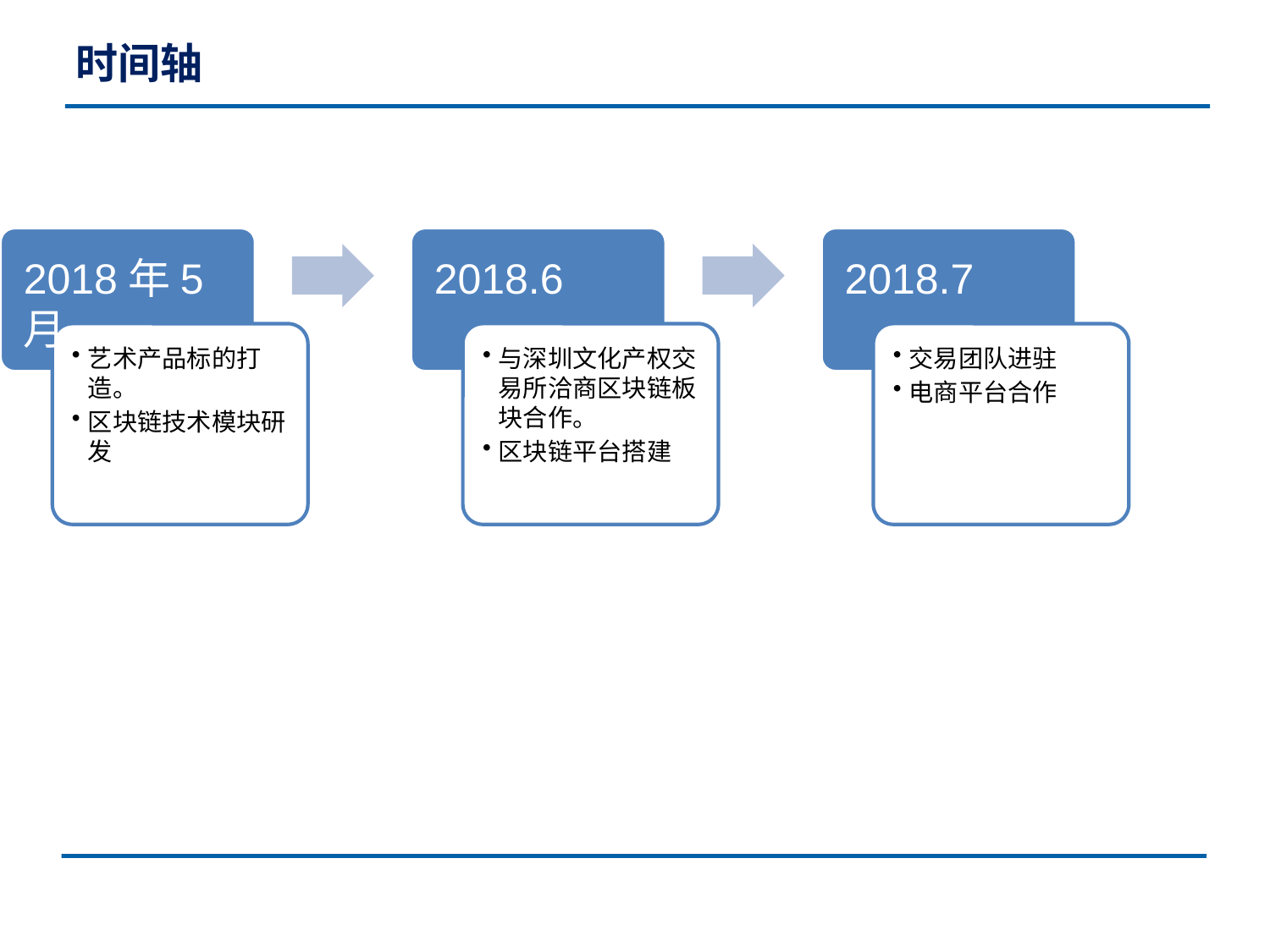

时间轴
艺术产品标的打造。
区块链技术模块研发
与深圳文化产权交易所洽商区块链板块合作。
区块链平台搭建

交易团队进驻
电商平台合作
2018年5月

2018.6

2018.7

12